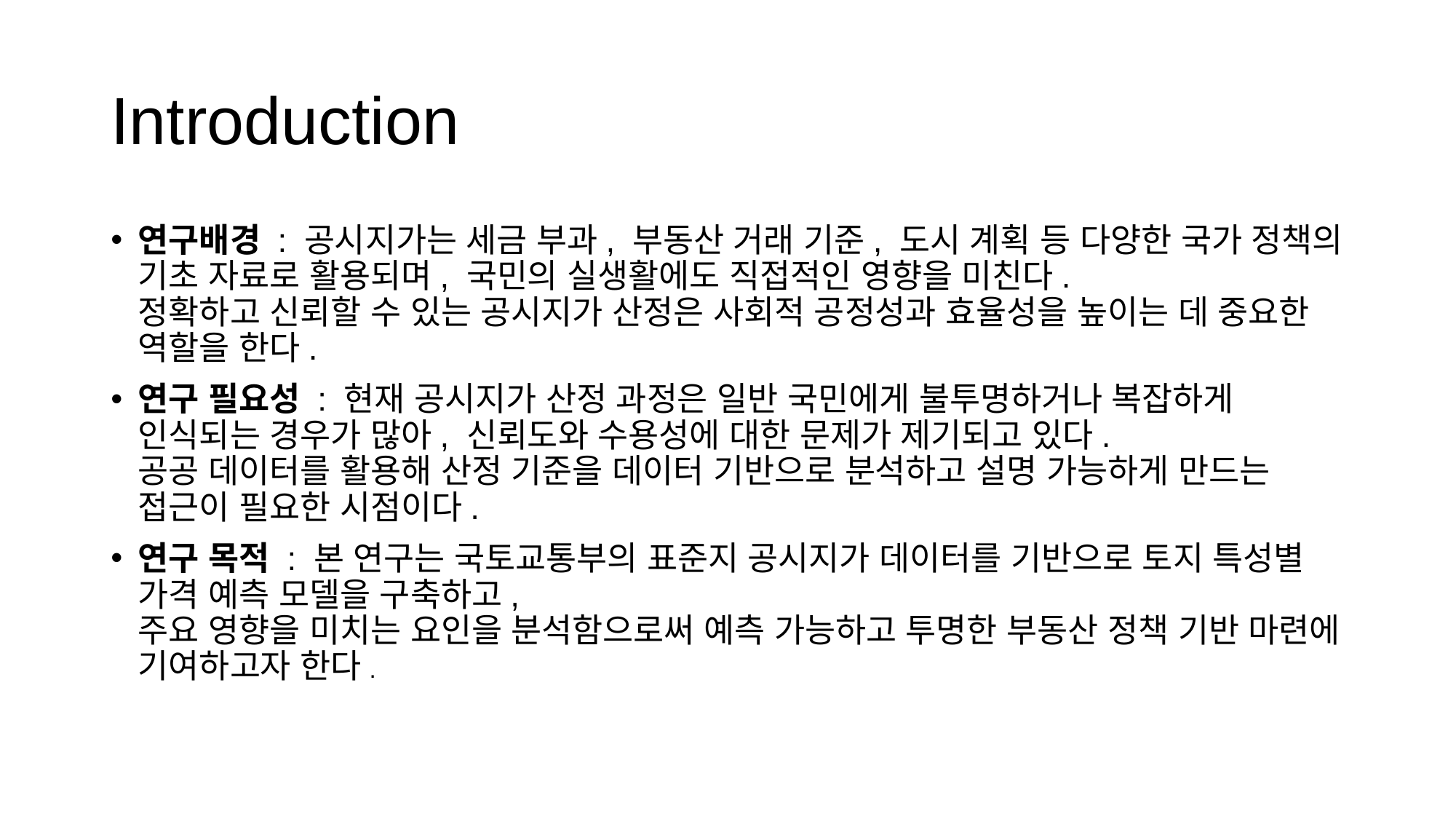

# Introduction
연구배경 : 공시지가는 세금 부과, 부동산 거래 기준, 도시 계획 등 다양한 국가 정책의 기초 자료로 활용되며, 국민의 실생활에도 직접적인 영향을 미친다.
정확하고 신뢰할 수 있는 공시지가 산정은 사회적 공정성과 효율성을 높이는 데 중요한 역할을 한다.
연구 필요성 : 현재 공시지가 산정 과정은 일반 국민에게 불투명하거나 복잡하게 인식되는 경우가 많아, 신뢰도와 수용성에 대한 문제가 제기되고 있다.
공공 데이터를 활용해 산정 기준을 데이터 기반으로 분석하고 설명 가능하게 만드는 접근이 필요한 시점이다.
연구 목적 : 본 연구는 국토교통부의 표준지 공시지가 데이터를 기반으로 토지 특성별 가격 예측 모델을 구축하고,
주요 영향을 미치는 요인을 분석함으로써 예측 가능하고 투명한 부동산 정책 기반 마련에 기여하고자 한다.